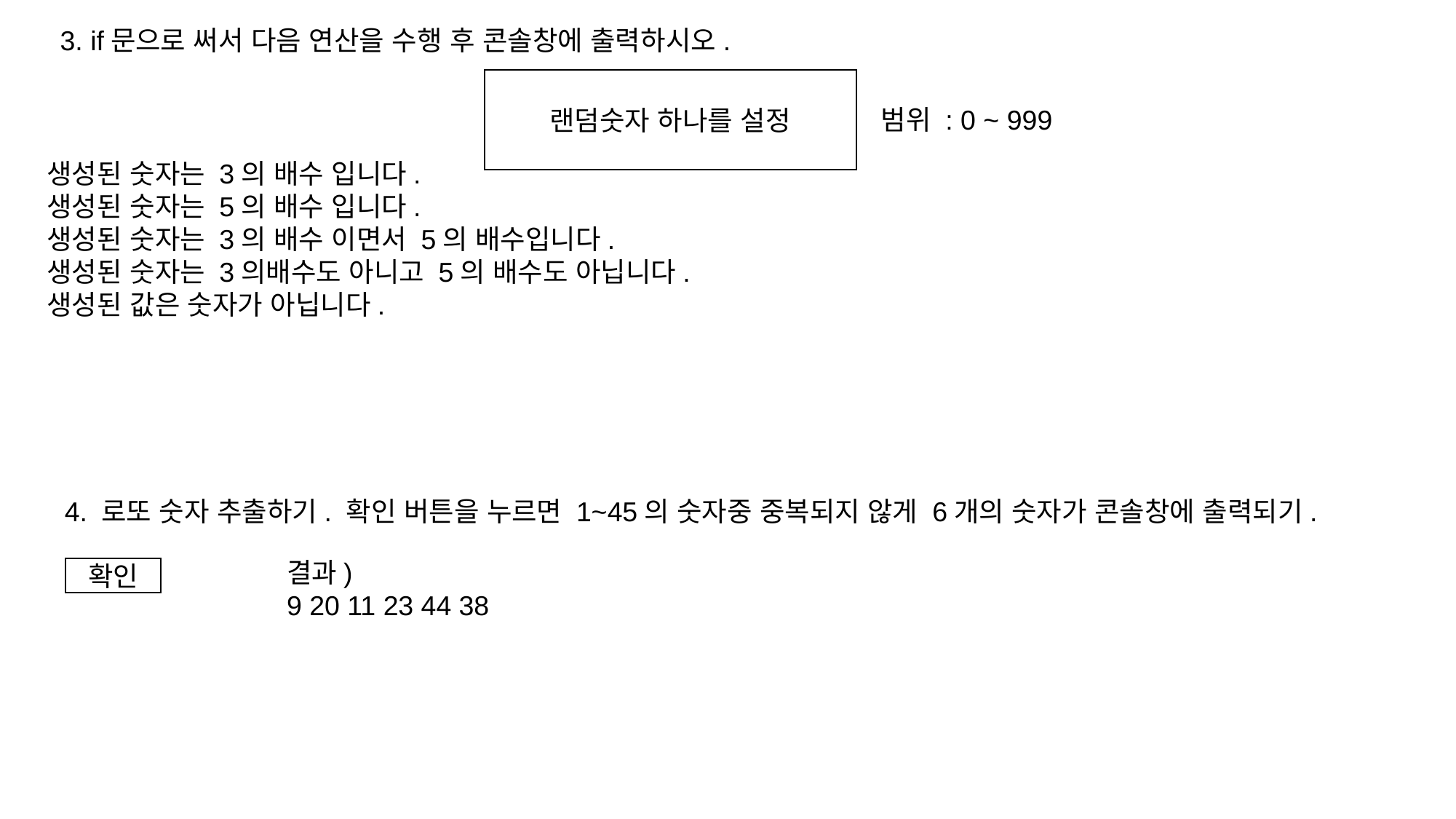

3. if문으로 써서 다음 연산을 수행 후 콘솔창에 출력하시오.
랜덤숫자 하나를 설정
범위 : 0 ~ 999
생성된 숫자는 3의 배수 입니다.
생성된 숫자는 5의 배수 입니다.
생성된 숫자는 3의 배수 이면서 5의 배수입니다.
생성된 숫자는 3의배수도 아니고 5의 배수도 아닙니다.
생성된 값은 숫자가 아닙니다.
4. 로또 숫자 추출하기. 확인 버튼을 누르면 1~45의 숫자중 중복되지 않게 6개의 숫자가 콘솔창에 출력되기.
결과)
9 20 11 23 44 38
확인